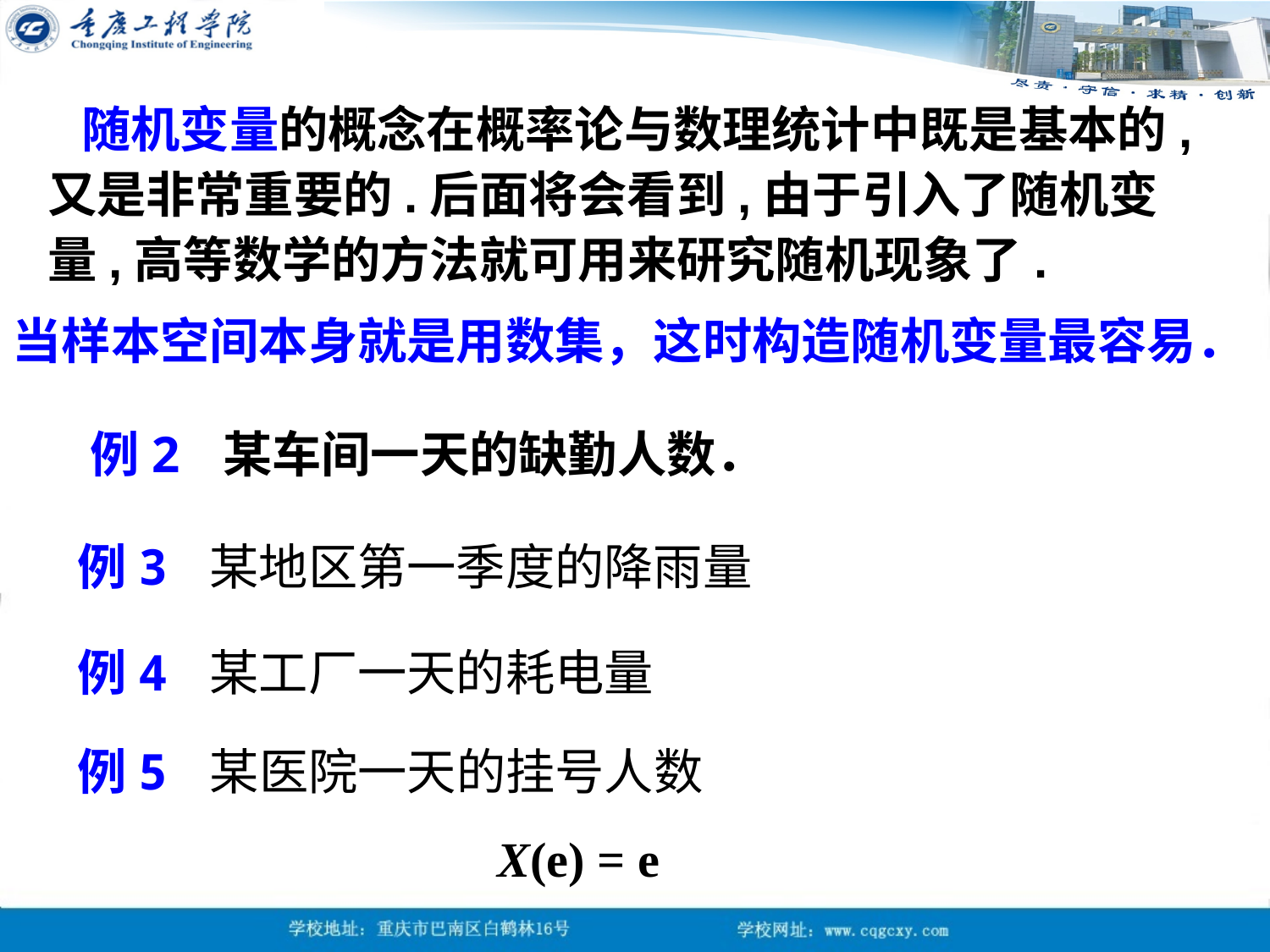

随机变量的概念在概率论与数理统计中既是基本的,又是非常重要的.后面将会看到,由于引入了随机变量,高等数学的方法就可用来研究随机现象了.
当样本空间本身就是用数集，这时构造随机变量最容易．
 例2 某车间一天的缺勤人数．
例3 某地区第一季度的降雨量
例4 某工厂一天的耗电量
例5 某医院一天的挂号人数
X(e) = e